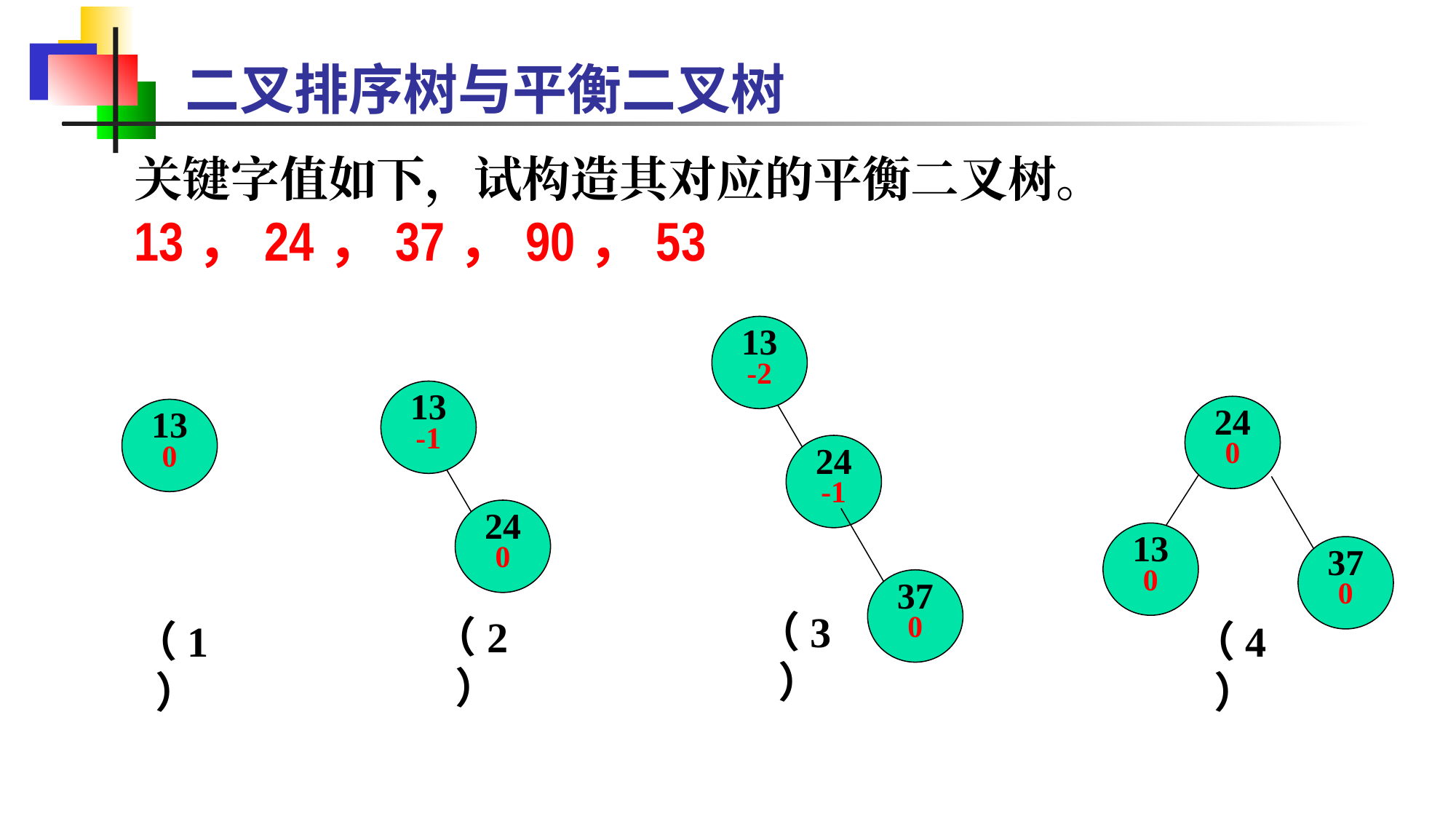

二叉排序树与平衡二叉树
关键字值如下，试构造其对应的平衡二叉树。
13，24，37，90，53
13 -2

24 -1

37 0
（3）
13 -1

24 0
（2）
24 0

13 0

37 0
（4）
13 0
（1）